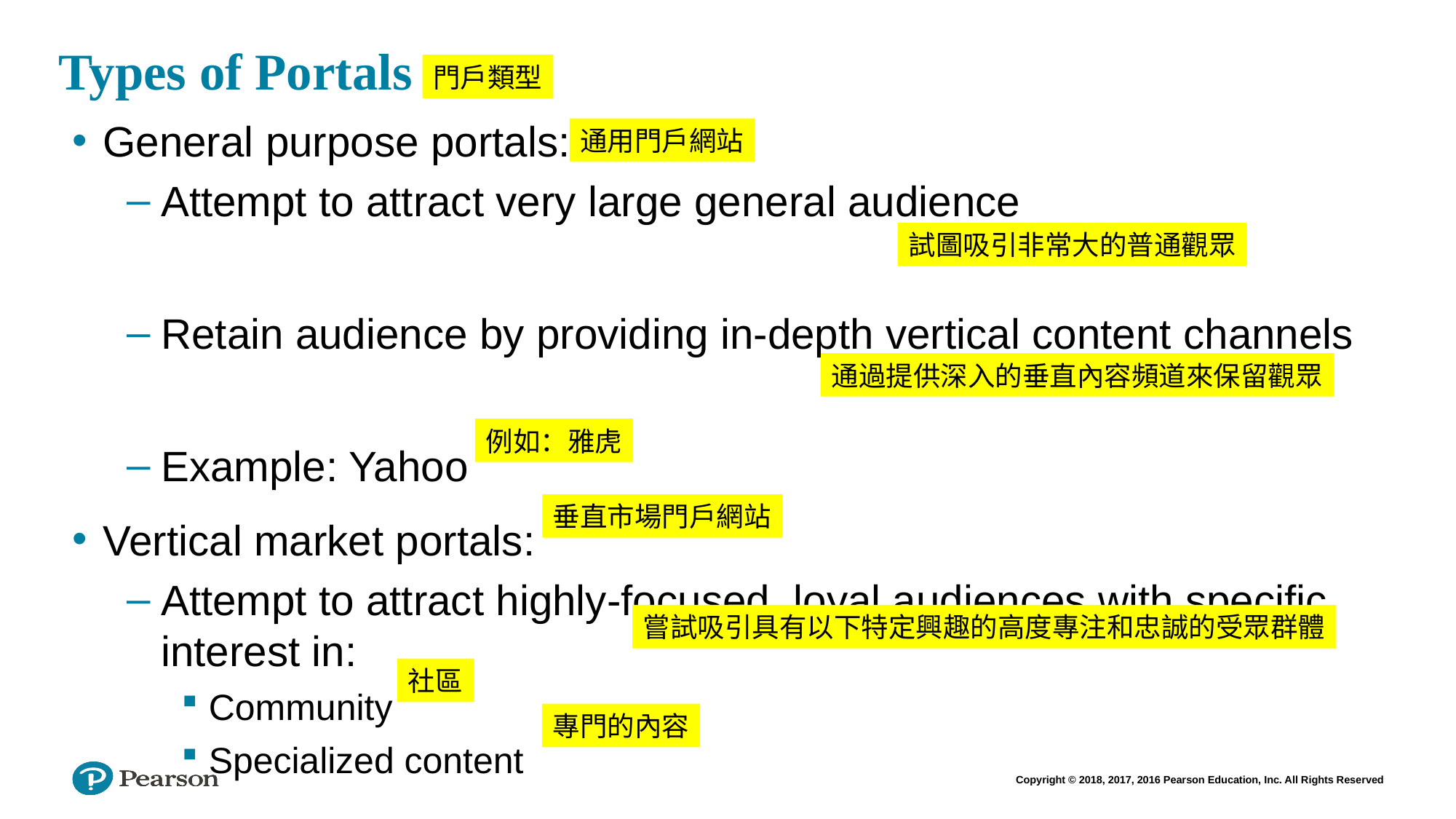

# Types of Portals
門戶類型
General purpose portals:
Attempt to attract very large general audience

Retain audience by providing in-depth vertical content channels

Example: Yahoo
Vertical market portals:
Attempt to attract highly-focused, loyal audiences with specific interest in:
Community
Specialized content
通用門戶網站
試圖吸引非常大的普通觀眾
通過提供深入的垂直內容頻道來保留觀眾
例如：雅虎
垂直市場門戶網站
嘗試吸引具有以下特定興趣的高度專注和忠誠的受眾群體
社區
專門的內容